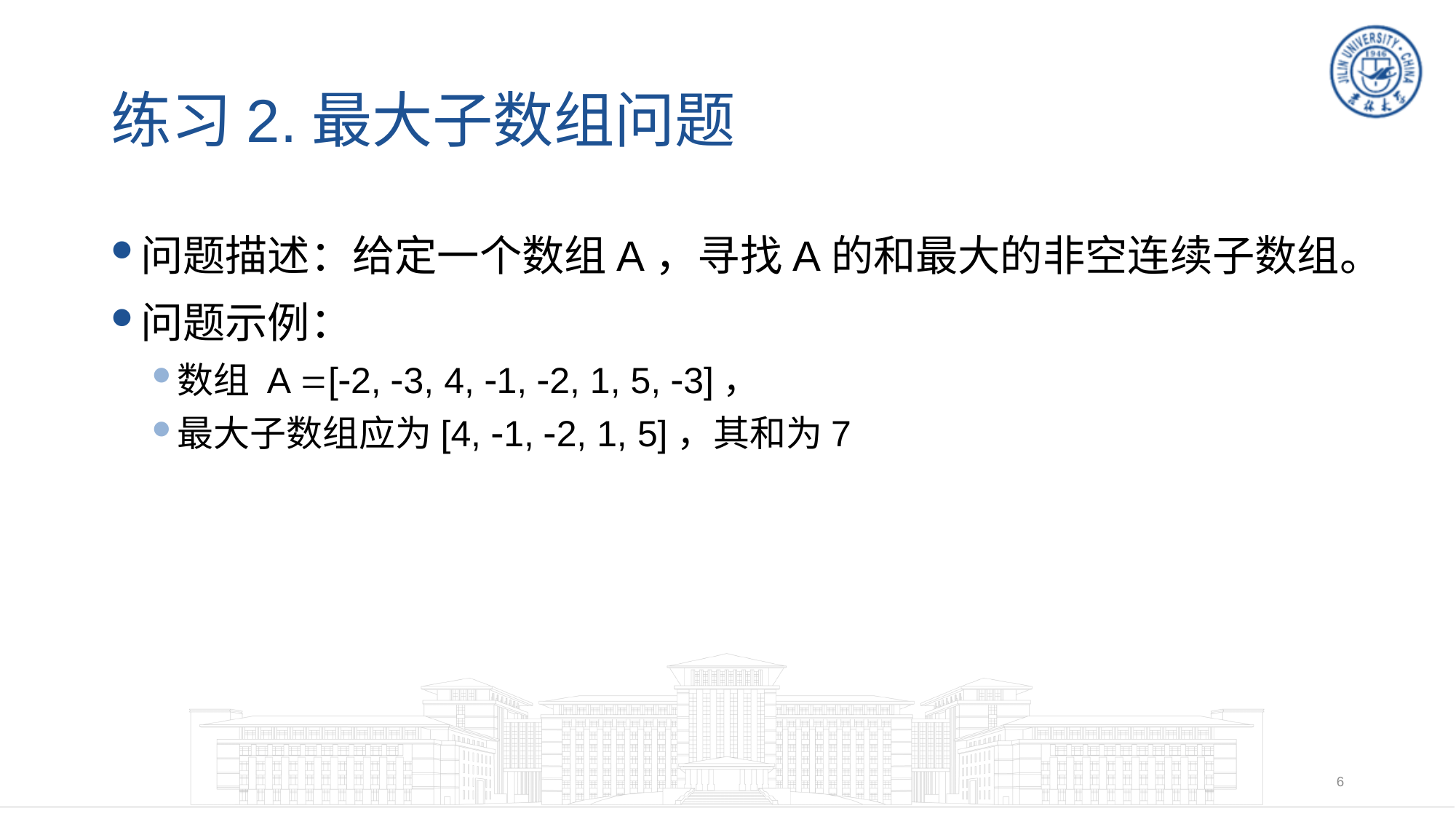

# 练习2.最大子数组问题
问题描述：给定一个数组A，寻找A的和最大的非空连续子数组。
问题示例：
数组 A =[−2, −3, 4, −1, −2, 1, 5, −3]，
最大子数组应为[4, −1, −2, 1, 5]，其和为7

6